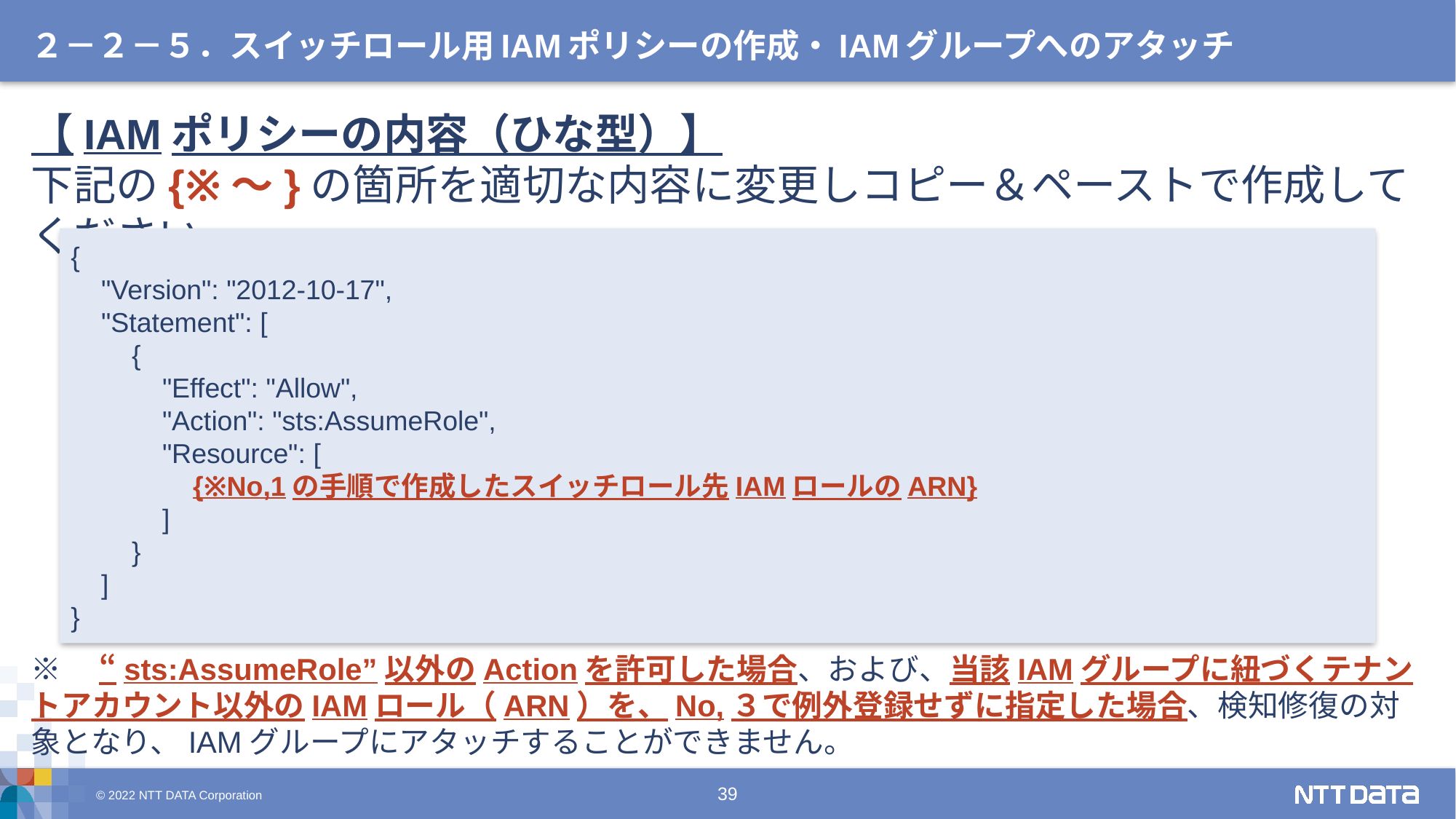

２－２－５．スイッチロール用IAMポリシーの作成・IAMグループへのアタッチ
【IAMポリシーの内容（ひな型）】
下記の{※～}の箇所を適切な内容に変更しコピー＆ペーストで作成してください。
{
    "Version": "2012-10-17",
    "Statement": [
        {
            "Effect": "Allow",
            "Action": "sts:AssumeRole",
            "Resource": [
                {※No,1の手順で作成したスイッチロール先IAMロールのARN}
            ]
        }
    ]
}
※　“sts:AssumeRole”以外のActionを許可した場合、および、当該IAMグループに紐づくテナントアカウント以外のIAMロール（ARN）を、No,３で例外登録せずに指定した場合、検知修復の対象となり、IAMグループにアタッチすることができません。